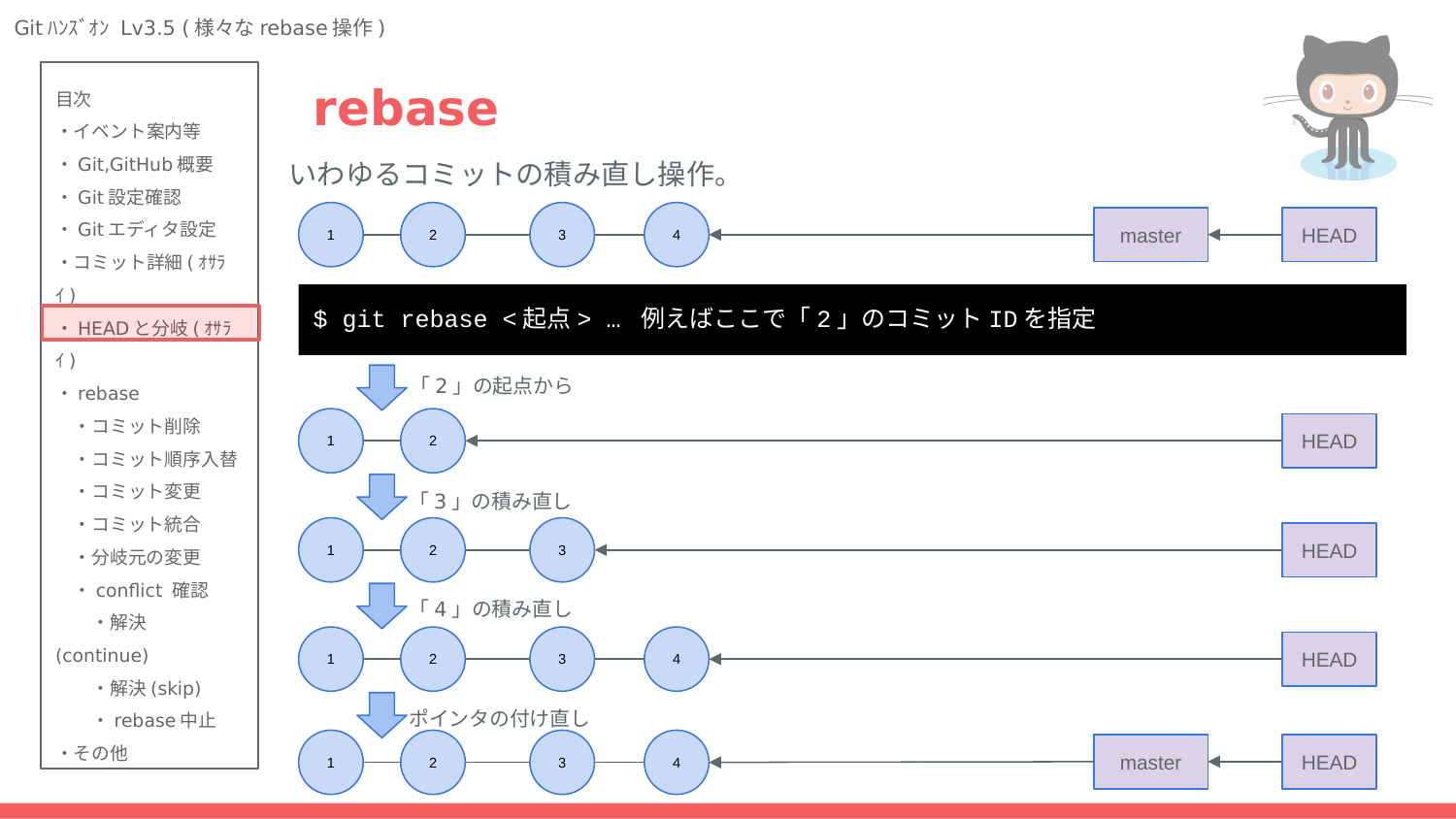

# rebase
いわゆるコミットの積み直し操作。
1
2
3
4
master
HEAD
$ git rebase <起点> … 例えばここで「2」のコミットIDを指定

「2」の起点から

1
2
HEAD
「3」の積み直し

1
2
3
HEAD
「4」の積み直し

1
2
3
4
HEAD
ポインタの付け直し

1
2
3
4
master
HEAD